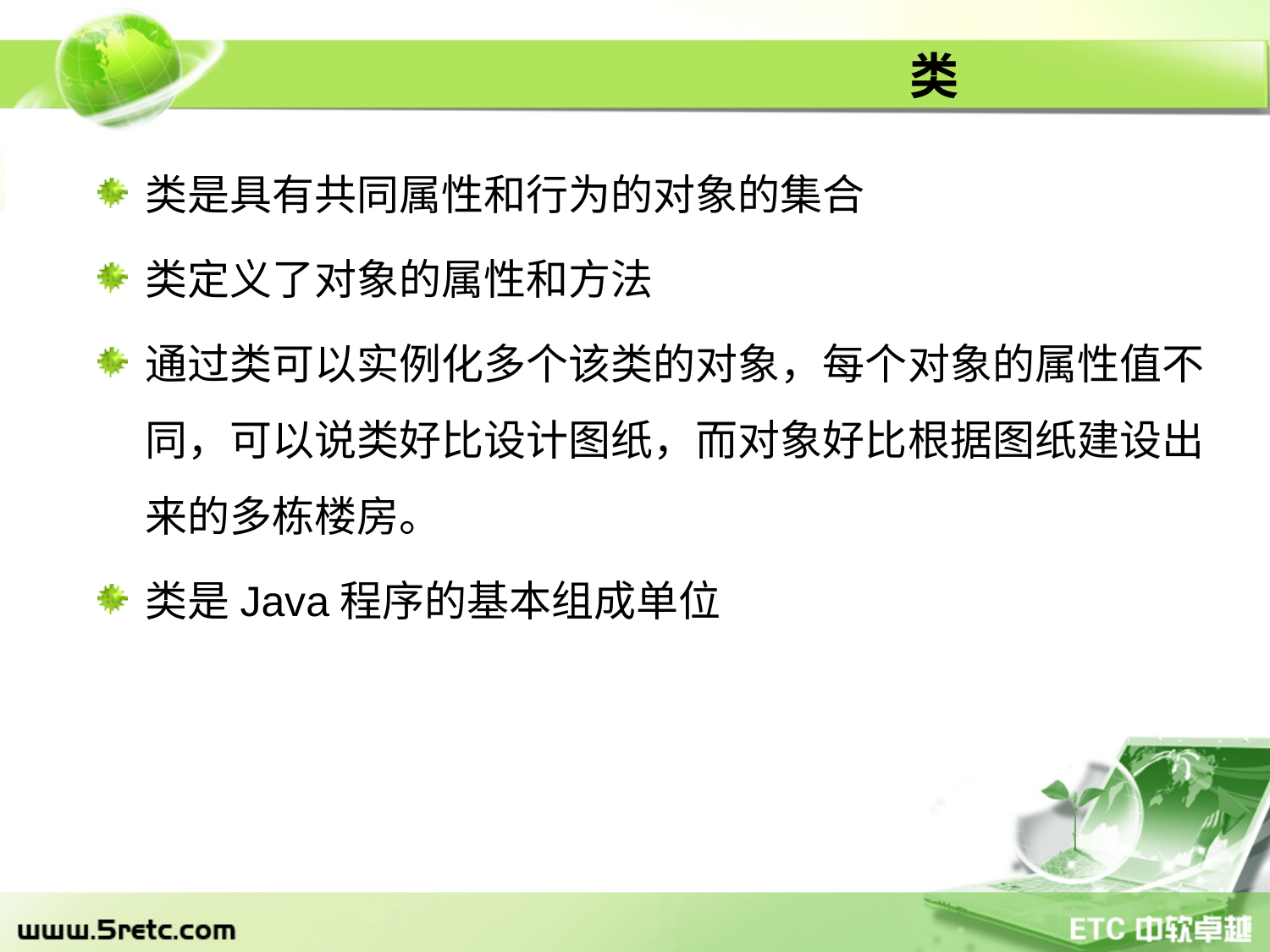

# 类
类是具有共同属性和行为的对象的集合
类定义了对象的属性和方法
通过类可以实例化多个该类的对象，每个对象的属性值不同，可以说类好比设计图纸，而对象好比根据图纸建设出来的多栋楼房。
类是Java程序的基本组成单位